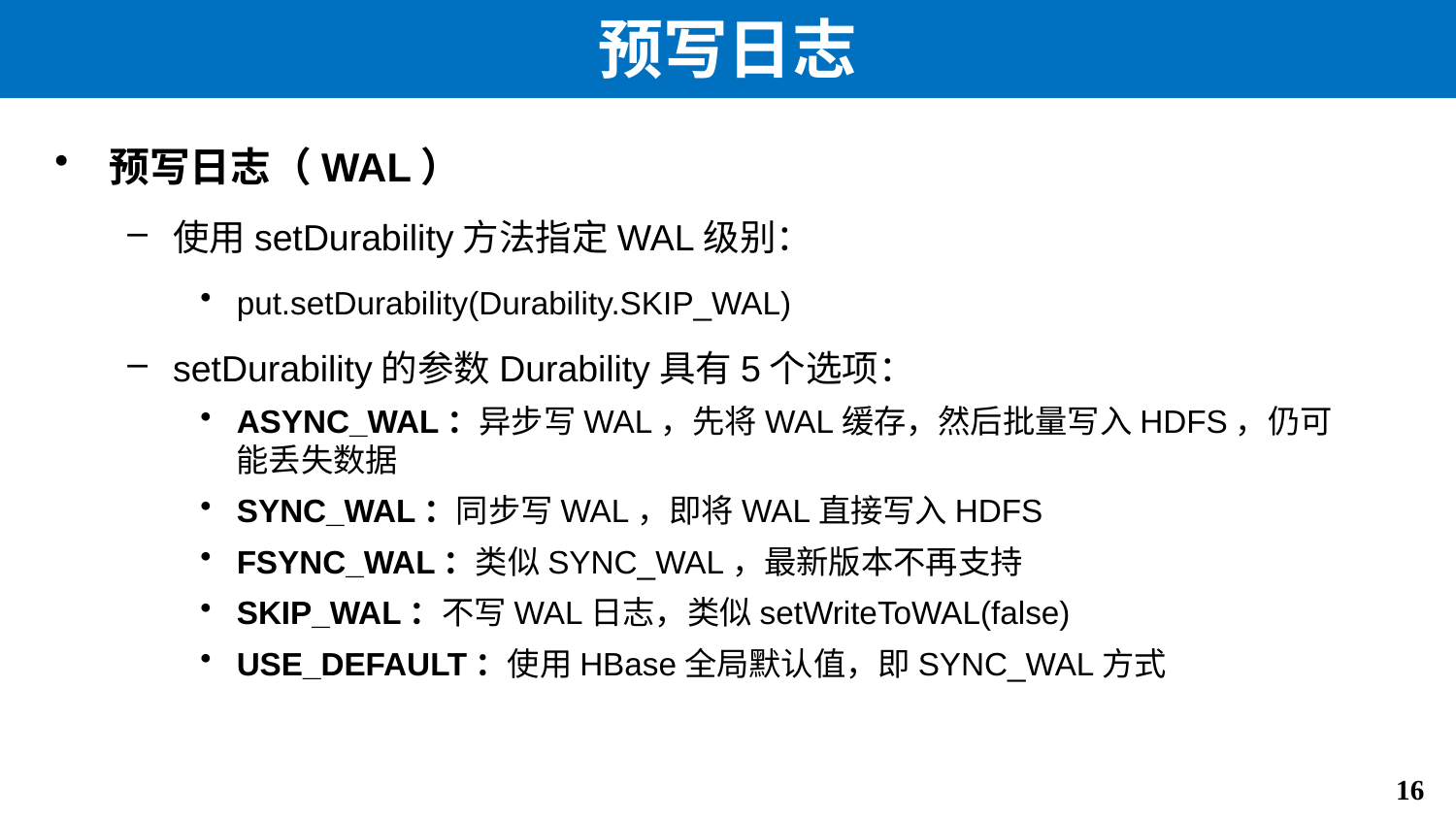

# 预写日志
预写日志（WAL）
使用setDurability方法指定WAL级别：
put.setDurability(Durability.SKIP_WAL)
setDurability的参数Durability具有5个选项：
ASYNC_WAL：异步写WAL，先将WAL缓存，然后批量写入HDFS，仍可能丢失数据
SYNC_WAL：同步写WAL，即将WAL直接写入HDFS
FSYNC_WAL：类似SYNC_WAL，最新版本不再支持
SKIP_WAL：不写WAL日志，类似setWriteToWAL(false)
USE_DEFAULT：使用HBase全局默认值，即SYNC_WAL方式